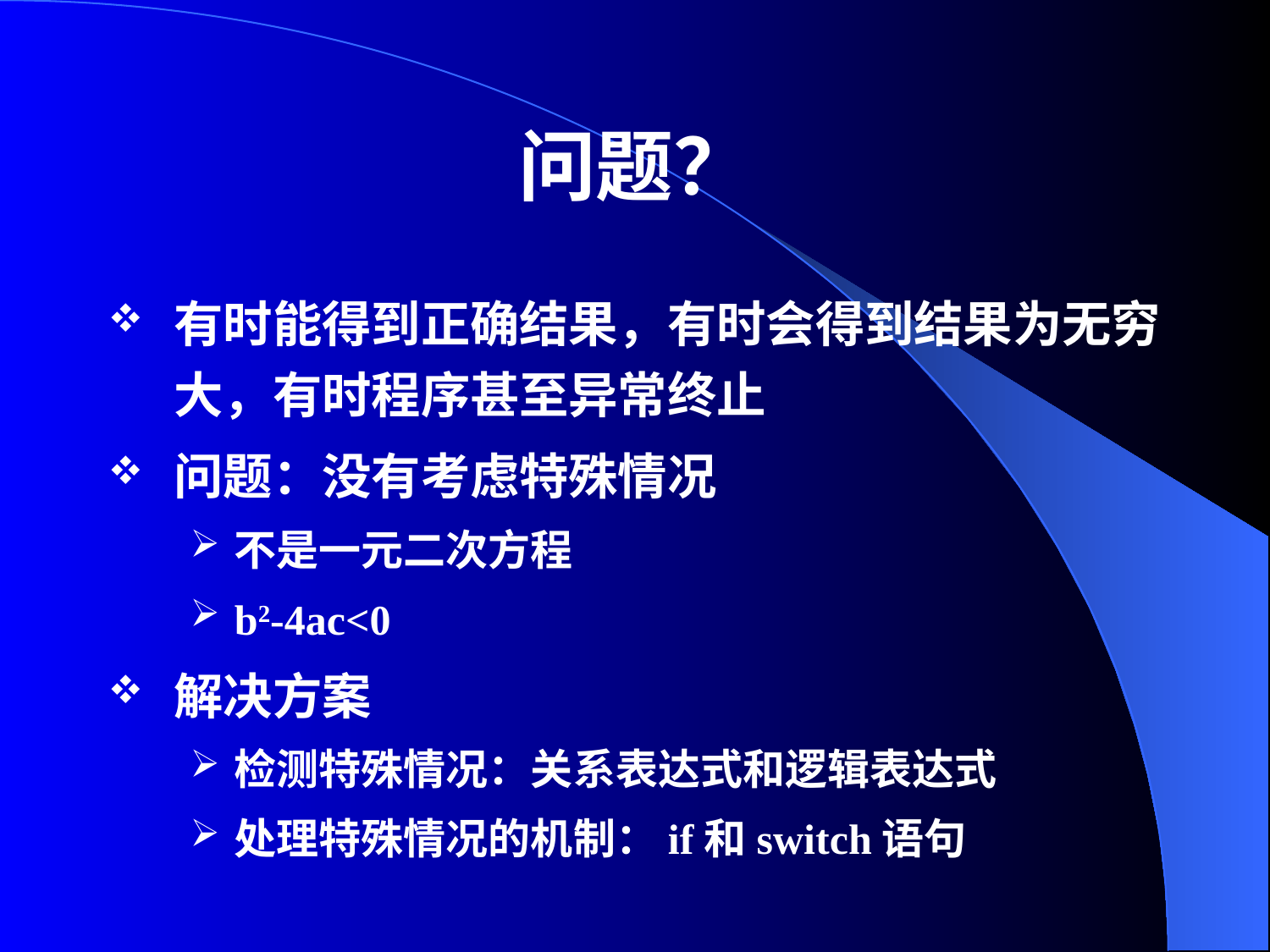

# 问题？
有时能得到正确结果，有时会得到结果为无穷大，有时程序甚至异常终止
问题：没有考虑特殊情况
不是一元二次方程
b2-4ac<0
解决方案
检测特殊情况：关系表达式和逻辑表达式
处理特殊情况的机制：if和switch语句